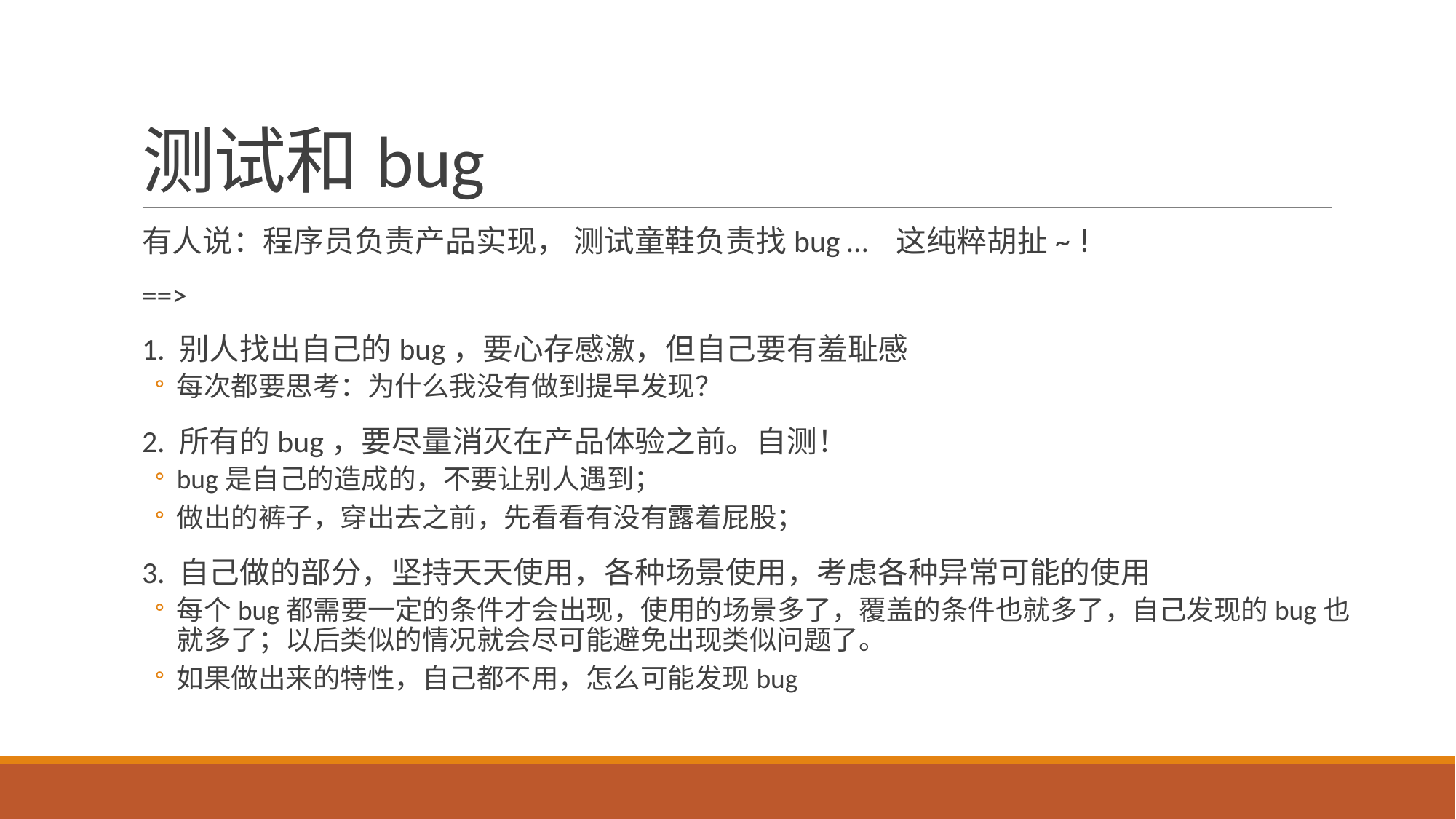

# 测试和bug
有人说：程序员负责产品实现， 测试童鞋负责找bug …   这纯粹胡扯~！
==>
1. 别人找出自己的bug，要心存感激，但自己要有羞耻感
每次都要思考：为什么我没有做到提早发现？
2. 所有的bug，要尽量消灭在产品体验之前。自测！
bug是自己的造成的，不要让别人遇到；
做出的裤子，穿出去之前，先看看有没有露着屁股；
3. 自己做的部分，坚持天天使用，各种场景使用，考虑各种异常可能的使用
每个bug都需要一定的条件才会出现，使用的场景多了，覆盖的条件也就多了，自己发现的bug也就多了；以后类似的情况就会尽可能避免出现类似问题了。
如果做出来的特性，自己都不用，怎么可能发现bug